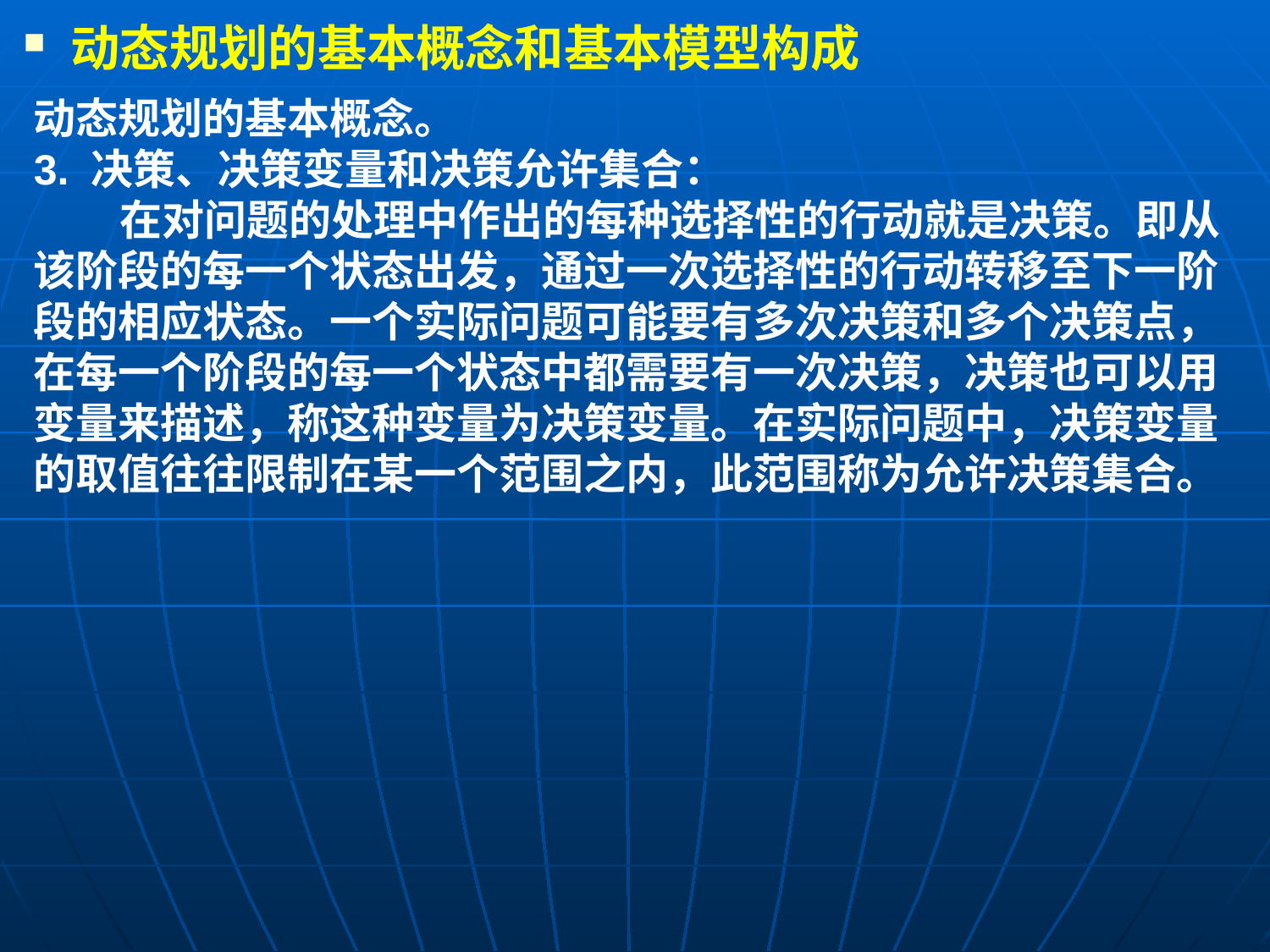

动态规划的基本概念和基本模型构成
动态规划的基本概念。
3. 决策、决策变量和决策允许集合：
        在对问题的处理中作出的每种选择性的行动就是决策。即从该阶段的每一个状态出发，通过一次选择性的行动转移至下一阶段的相应状态。一个实际问题可能要有多次决策和多个决策点，在每一个阶段的每一个状态中都需要有一次决策，决策也可以用变量来描述，称这种变量为决策变量。在实际问题中，决策变量的取值往往限制在某一个范围之内，此范围称为允许决策集合。